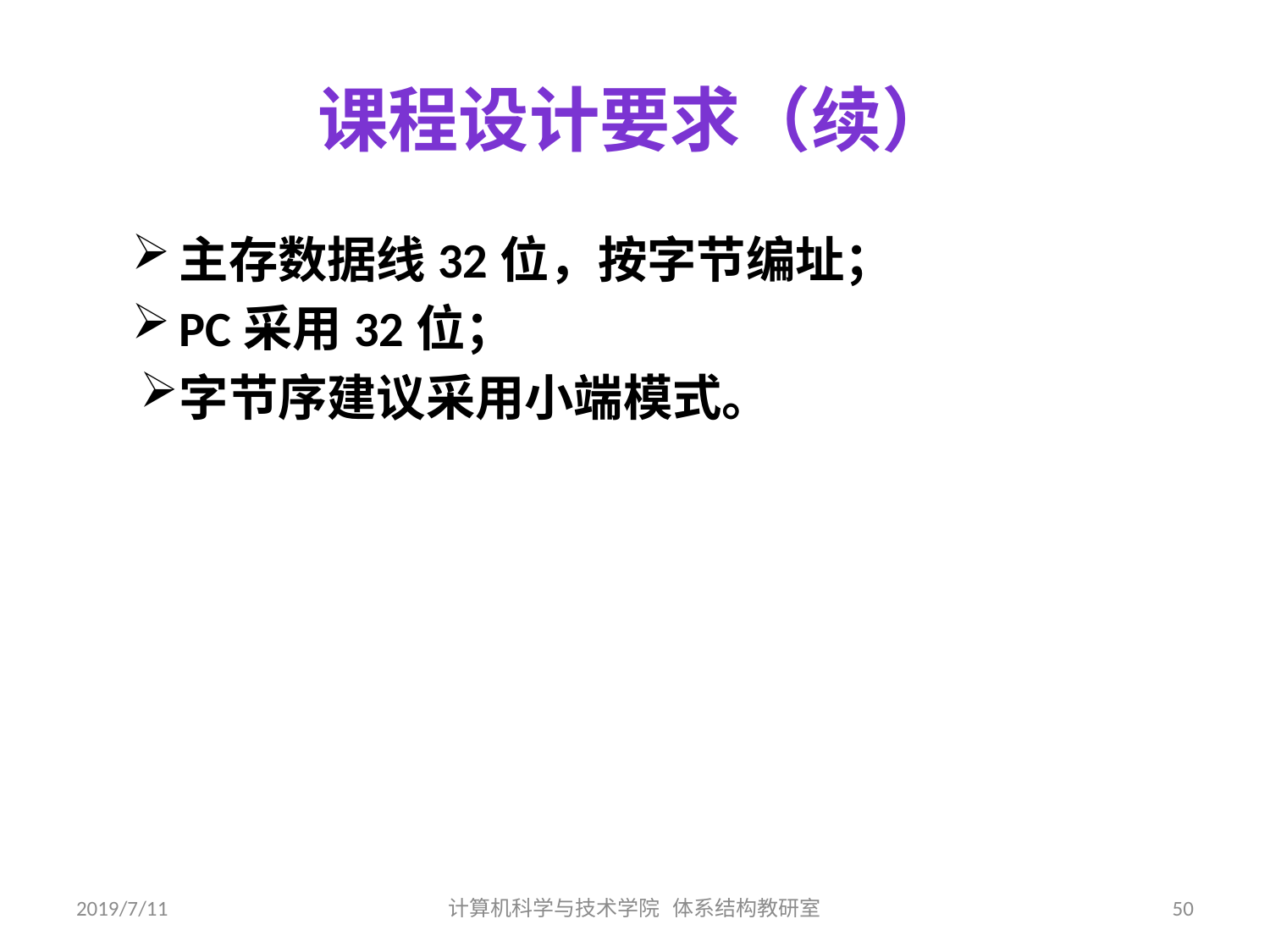

# 课程设计要求（续）
主存数据线32位，按字节编址；
PC采用32位；
字节序建议采用小端模式。
2019/7/11
计算机科学与技术学院  体系结构教研室
50